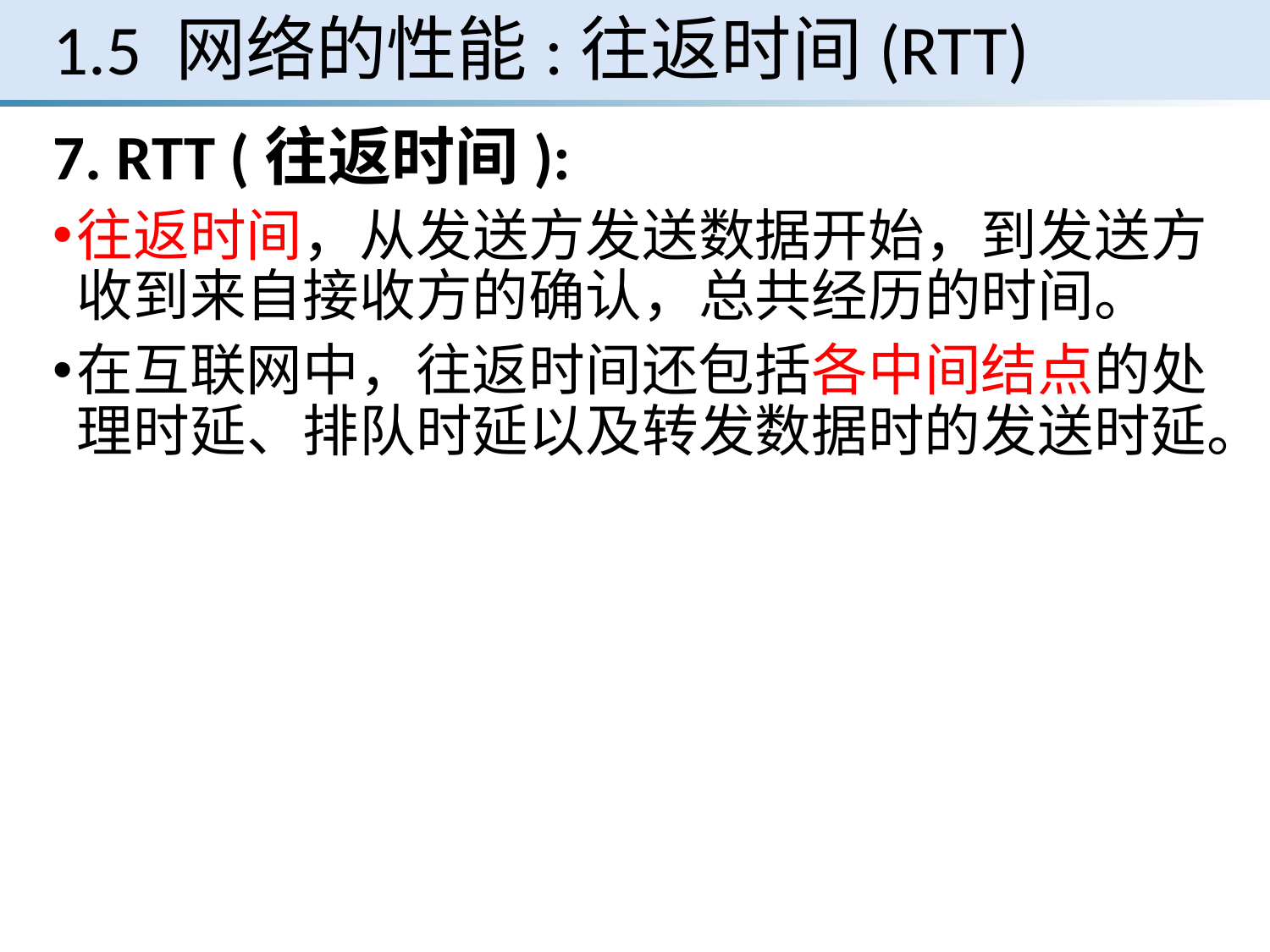

# 1.5 网络的性能:往返时间(RTT)
7. RTT (往返时间):
往返时间，从发送方发送数据开始，到发送方收到来自接收方的确认，总共经历的时间。
在互联网中，往返时间还包括各中间结点的处理时延、排队时延以及转发数据时的发送时延。